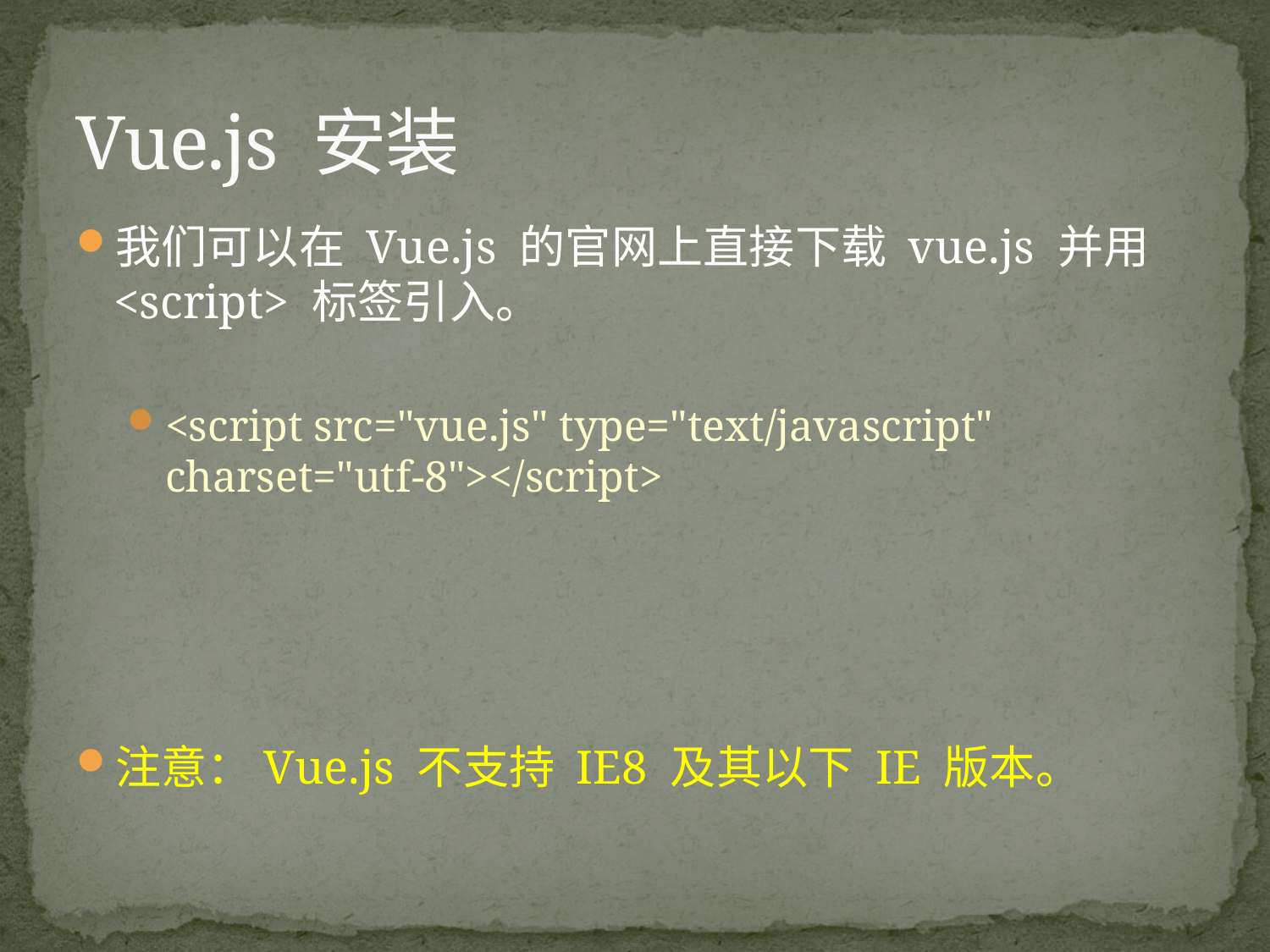

# Vue.js 安装
我们可以在 Vue.js 的官网上直接下载 vue.js 并用 <script> 标签引入。

<script src="vue.js" type="text/javascript" charset="utf-8"></script>

注意：Vue.js 不支持 IE8 及其以下 IE 版本。